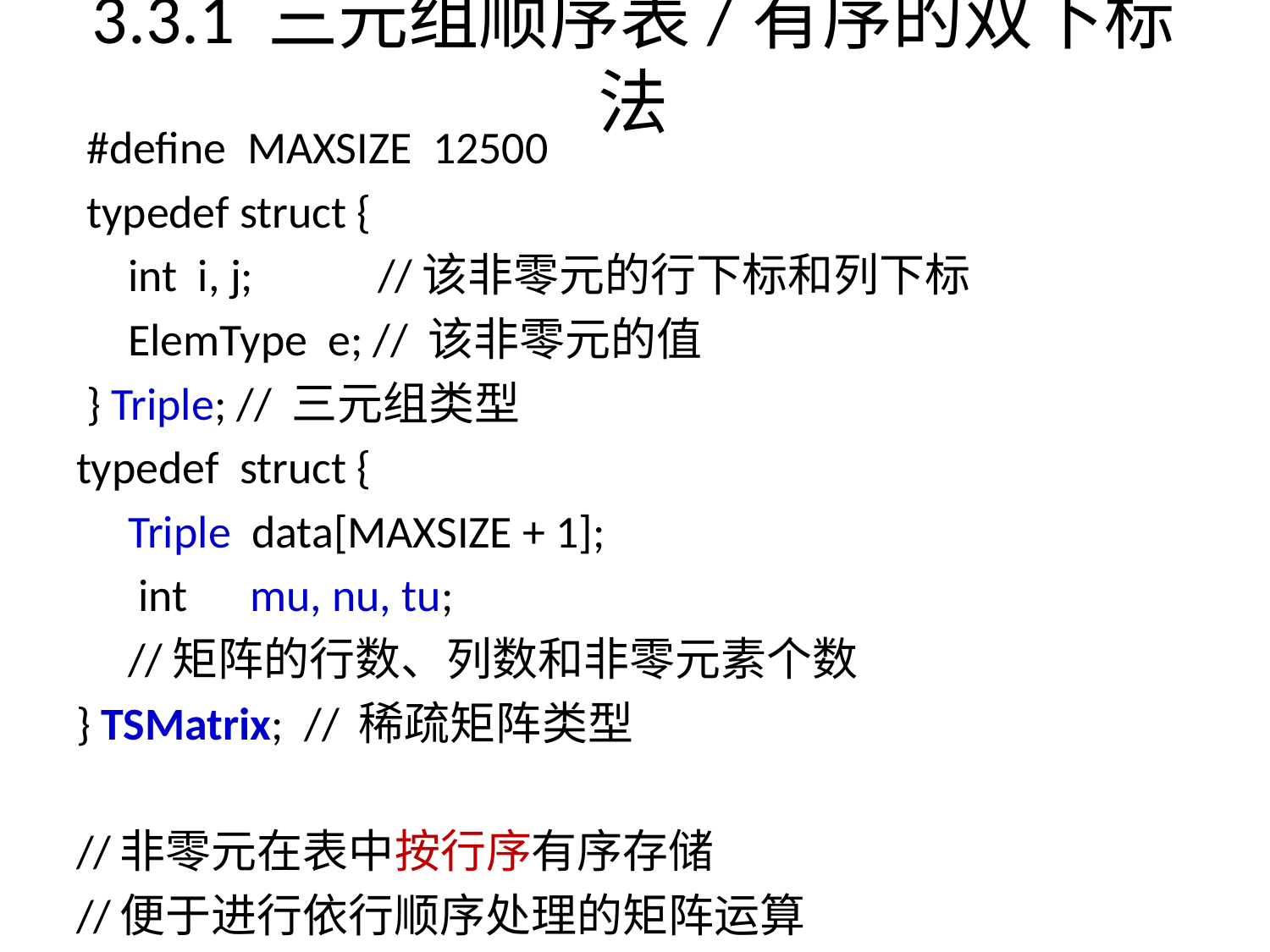

# 3.3.1 三元组顺序表/有序的双下标法
 #define  MAXSIZE  12500
 typedef struct {
     int  i, j;            //该非零元的行下标和列下标
     ElemType  e; // 该非零元的值
 } Triple; // 三元组类型
typedef  struct {
     Triple  data[MAXSIZE + 1];
      int      mu, nu, tu;
     //矩阵的行数、列数和非零元素个数
} TSMatrix;  // 稀疏矩阵类型

//非零元在表中按行序有序存储
//便于进行依行顺序处理的矩阵运算